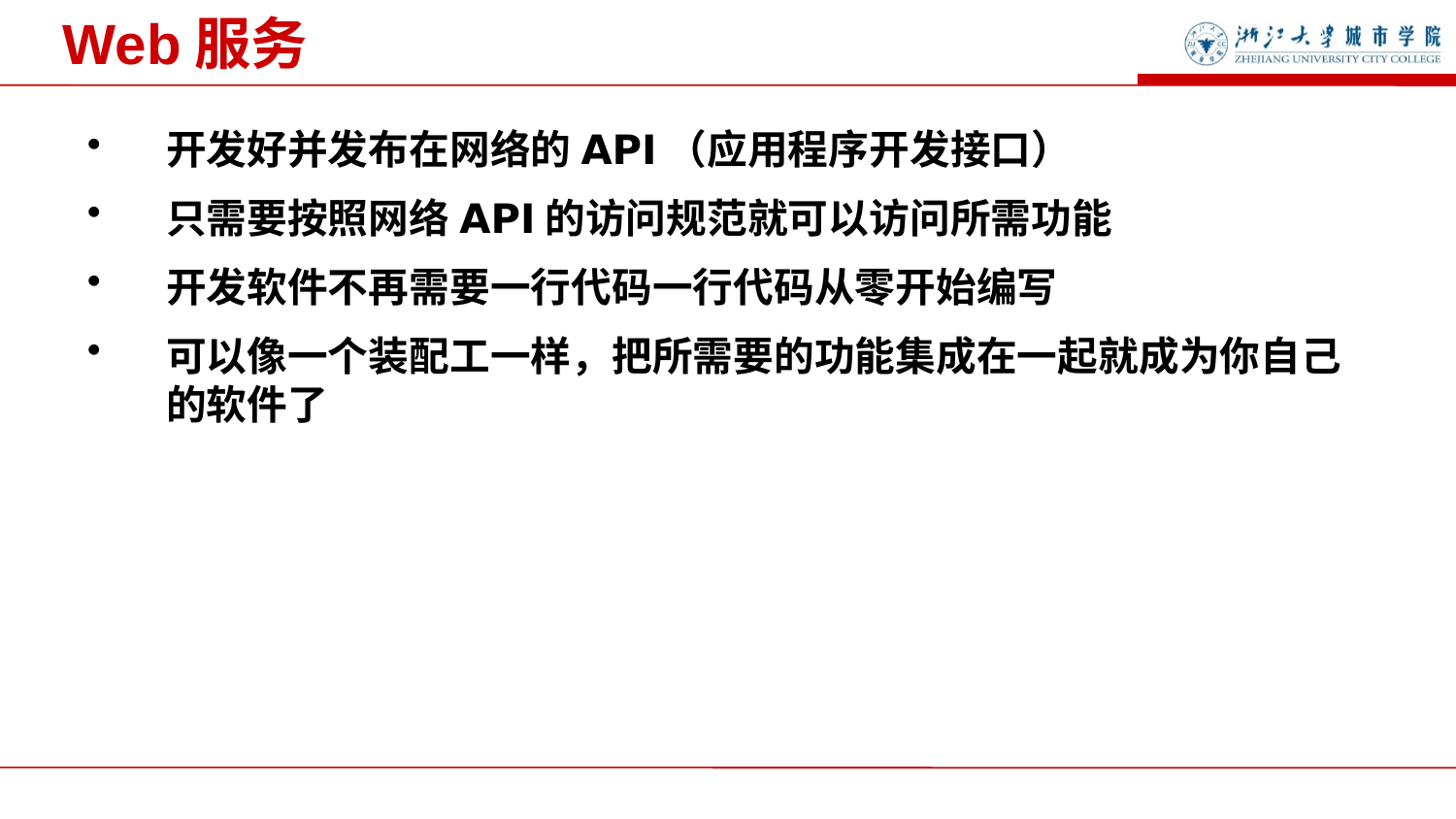

Web服务
开发好并发布在网络的API（应用程序开发接口）
只需要按照网络API的访问规范就可以访问所需功能
开发软件不再需要一行代码一行代码从零开始编写
可以像一个装配工一样，把所需要的功能集成在一起就成为你自己的软件了